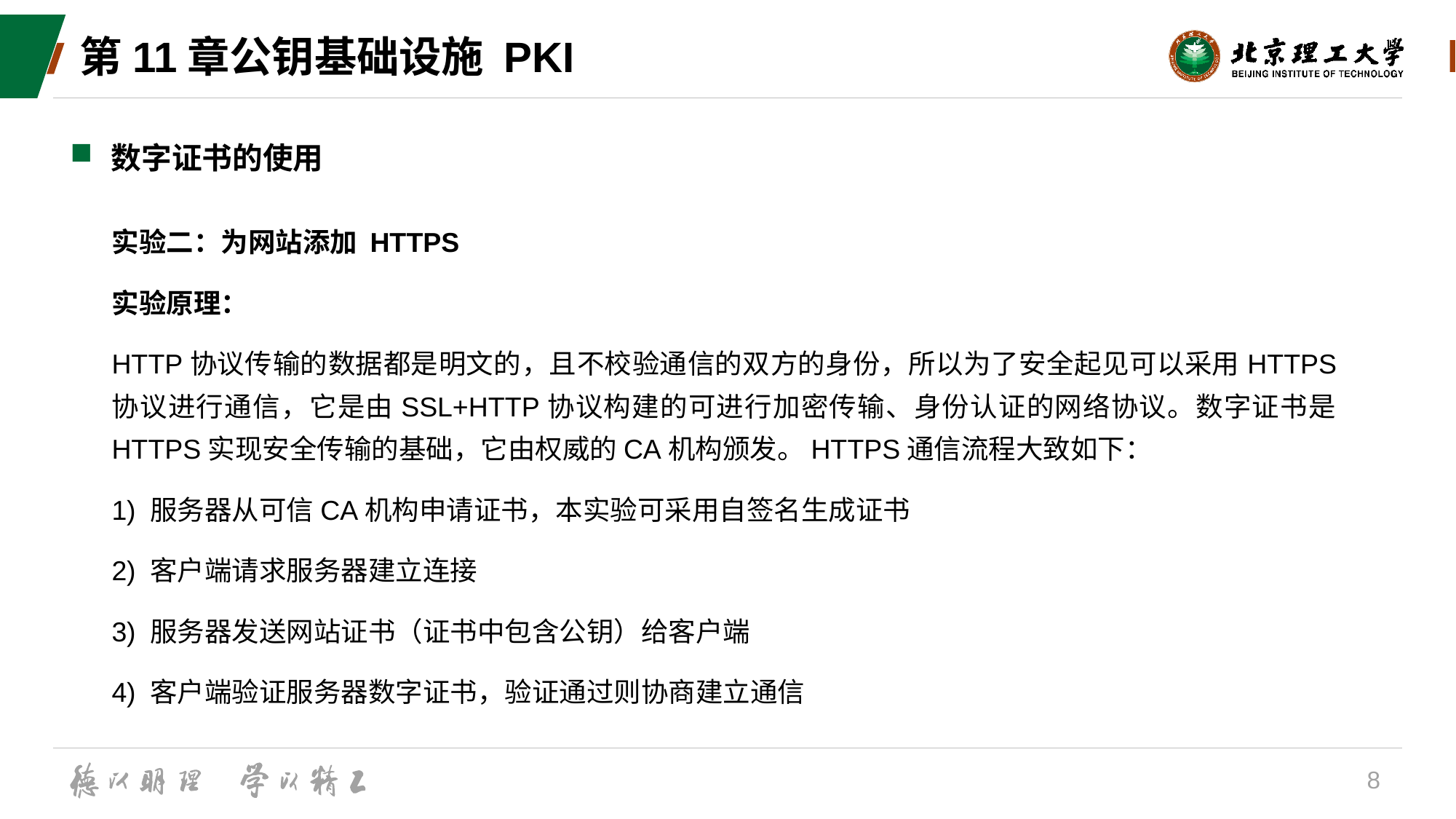

# 第11章公钥基础设施 PKI
数字证书的使用
实验二：为网站添加 HTTPS
实验原理：
HTTP协议传输的数据都是明文的，且不校验通信的双方的身份，所以为了安全起见可以采用HTTPS协议进行通信，它是由SSL+HTTP协议构建的可进行加密传输、身份认证的网络协议。数字证书是HTTPS实现安全传输的基础，它由权威的CA机构颁发。HTTPS通信流程大致如下：
1) 服务器从可信CA机构申请证书，本实验可采用自签名生成证书
2) 客户端请求服务器建立连接
3) 服务器发送网站证书（证书中包含公钥）给客户端
4) 客户端验证服务器数字证书，验证通过则协商建立通信